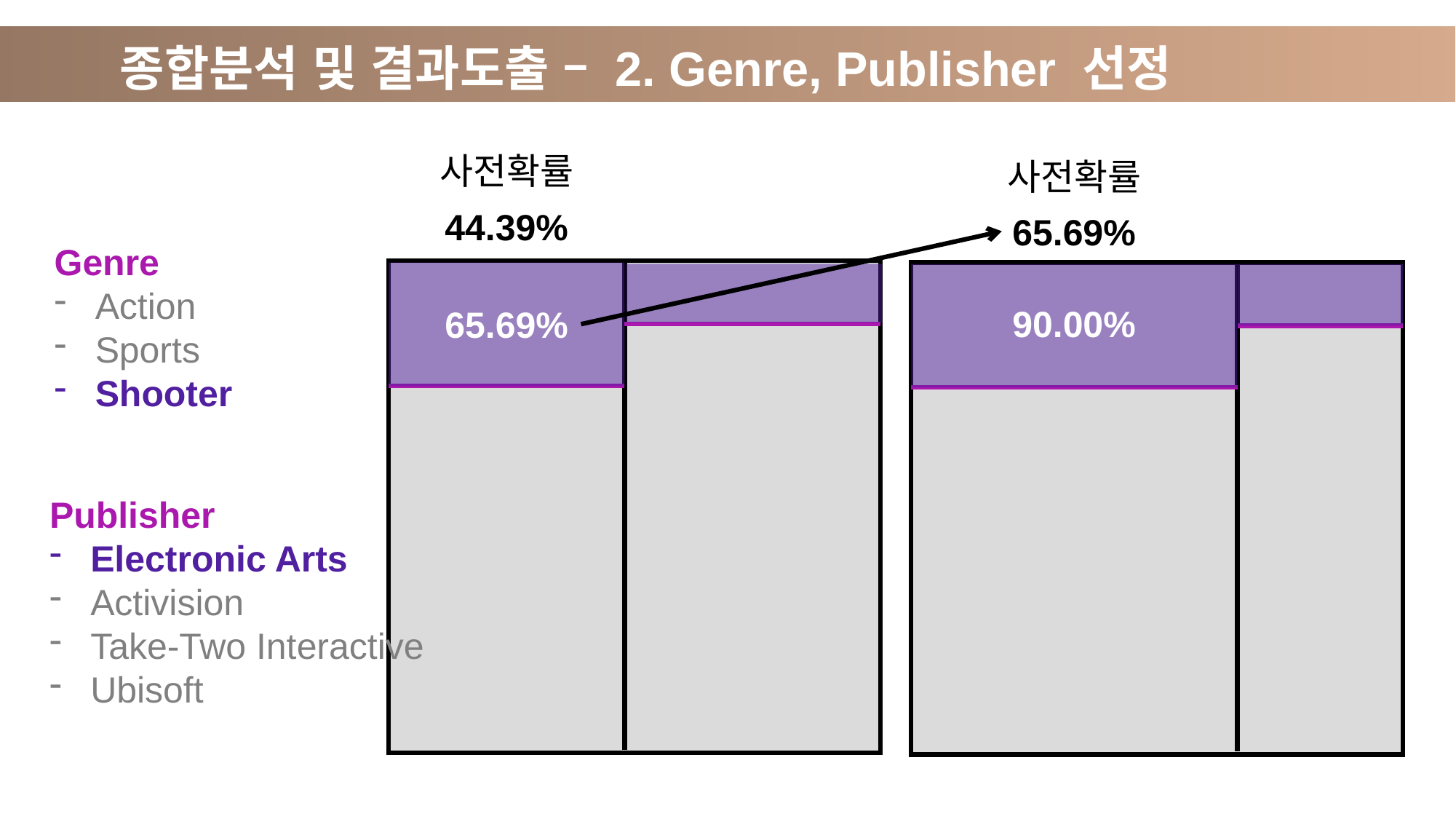

종합분석 및 결과도출 – 2. Genre, Publisher 선정
사전확률
사전확률
44.39%
65.69%
Genre
Action
Sports
Shooter

90.00%
65.69%
Publisher
Electronic Arts
Activision
Take-Two Interactive
Ubisoft